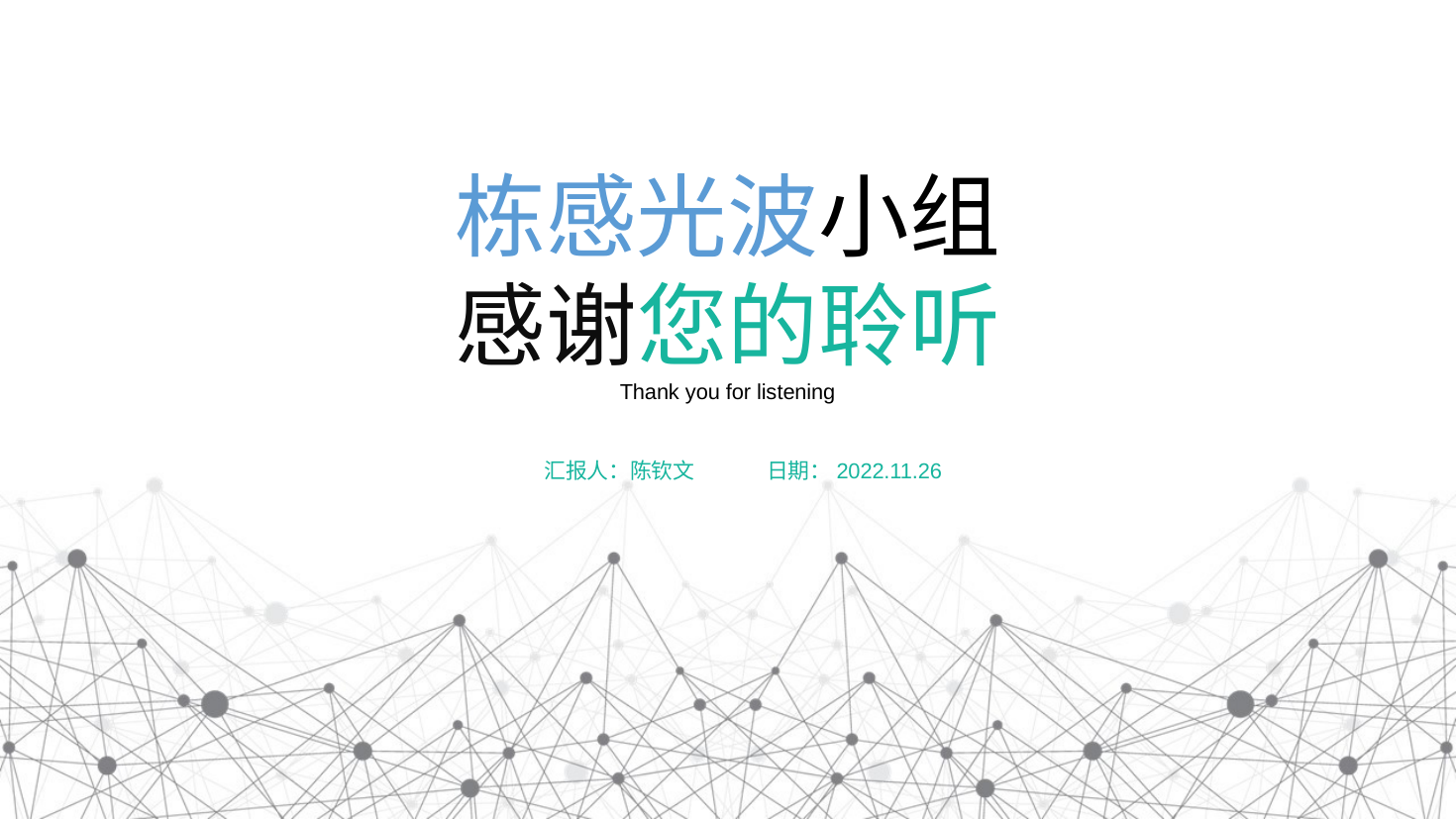

栋感光波小组
感谢您的聆听
Thank you for listening
汇报人：陈钦文
日期：2022.11.26